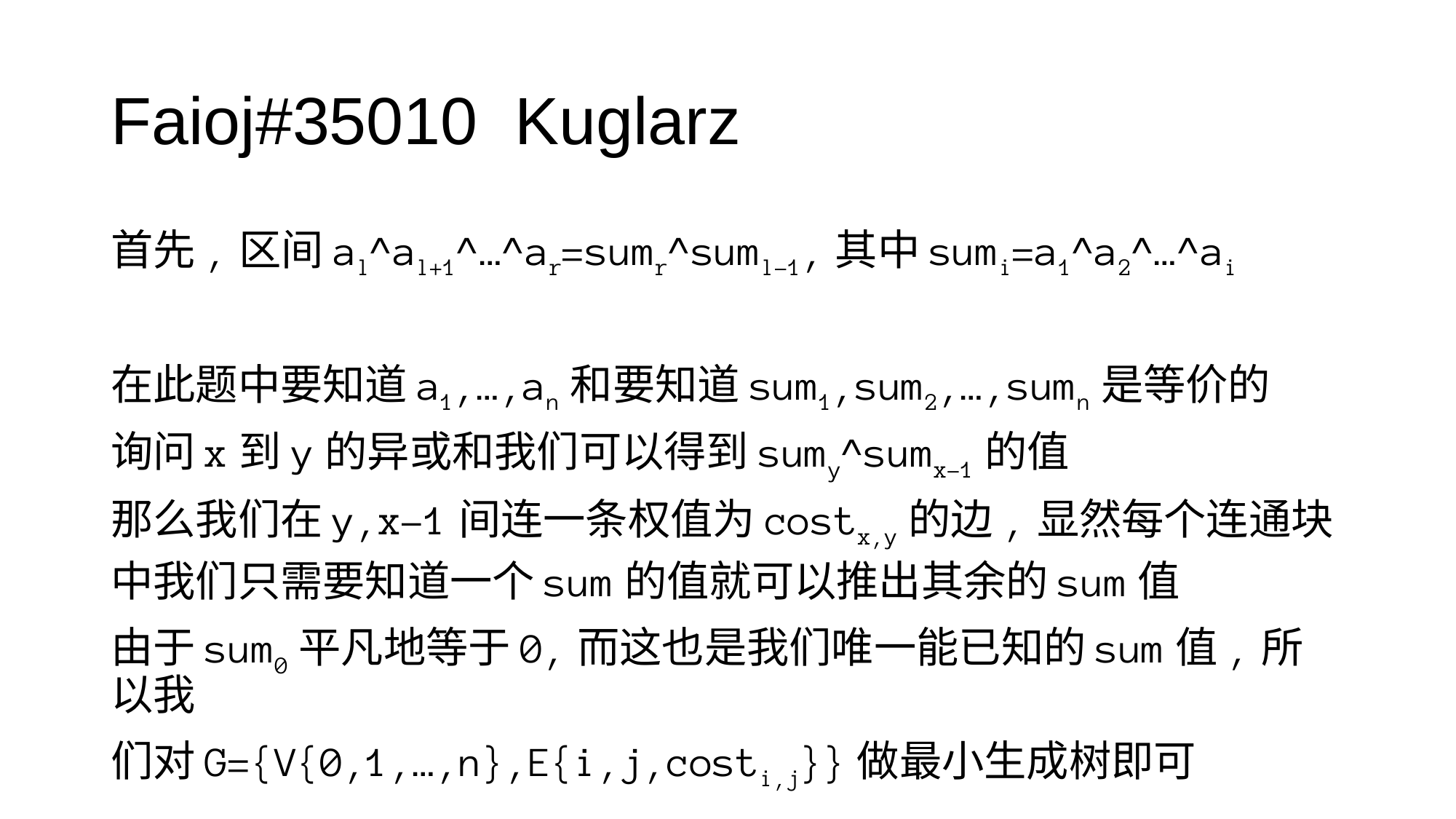

# Faioj#35010  Kuglarz
首先,区间al^al+1^…^ar=sumr^suml-1,其中sumi=a1^a2^…^ai

在此题中要知道a1,…,an和要知道sum1,sum2,…,sumn是等价的
询问x到y的异或和我们可以得到sumy^sumx-1的值
那么我们在y,x-1间连一条权值为costx,y的边,显然每个连通块
中我们只需要知道一个sum的值就可以推出其余的sum值
由于sum0平凡地等于0,而这也是我们唯一能已知的sum值,所以我
们对G={V{0,1,…,n},E{i,j,costi,j}}做最小生成树即可